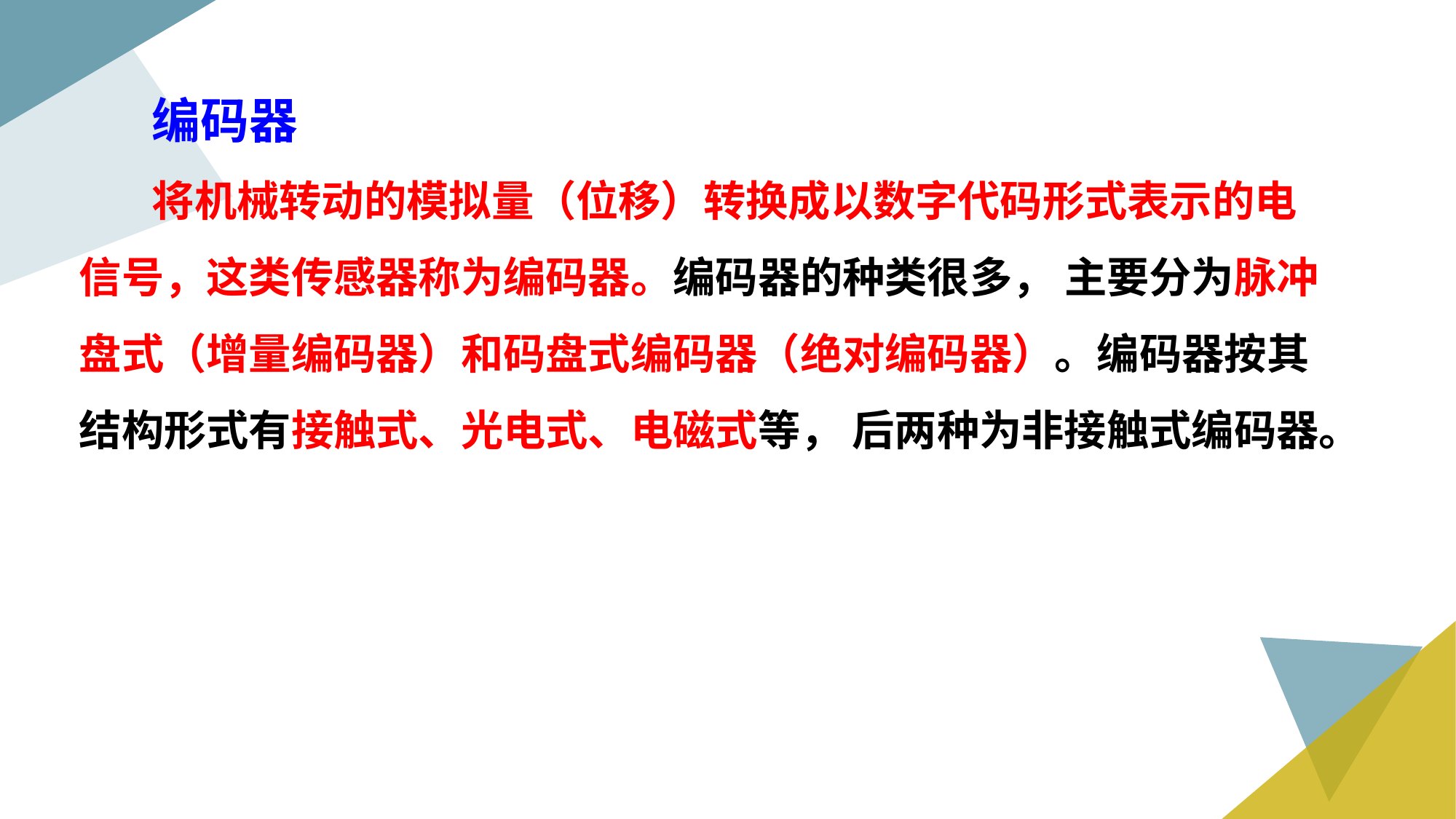

编码器
将机械转动的模拟量（位移）转换成以数字代码形式表示的电信号，这类传感器称为编码器。编码器的种类很多， 主要分为脉冲盘式（增量编码器）和码盘式编码器（绝对编码器）。编码器按其结构形式有接触式、光电式、电磁式等， 后两种为非接触式编码器。